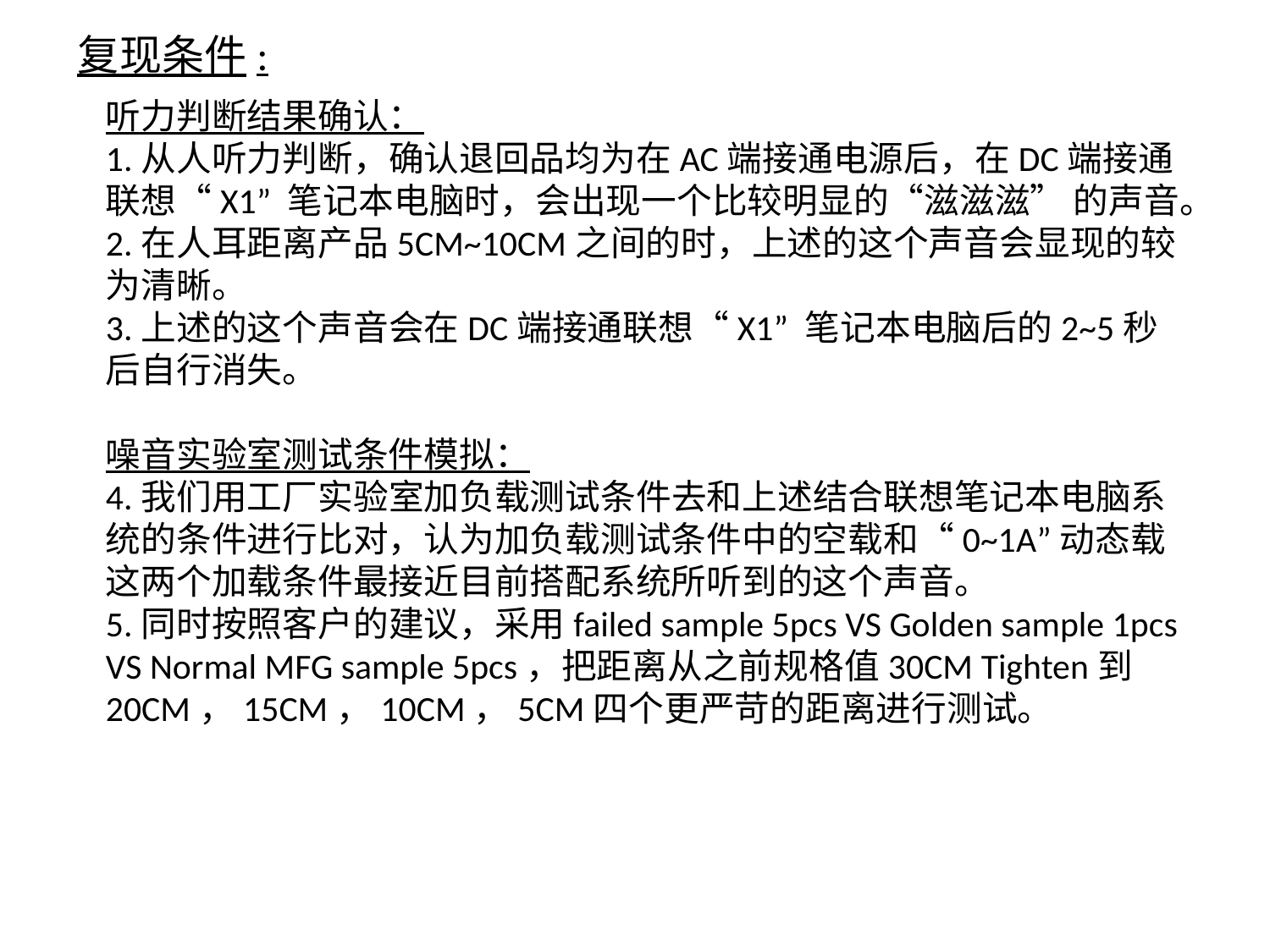

复现条件:
听力判断结果确认：
1.从人听力判断，确认退回品均为在AC端接通电源后，在DC端接通联想“X1” 笔记本电脑时，会出现一个比较明显的“滋滋滋” 的声音。
2.在人耳距离产品5CM~10CM之间的时，上述的这个声音会显现的较为清晰。
3.上述的这个声音会在DC端接通联想“X1” 笔记本电脑后的2~5秒后自行消失。

噪音实验室测试条件模拟：
4.我们用工厂实验室加负载测试条件去和上述结合联想笔记本电脑系统的条件进行比对，认为加负载测试条件中的空载和“0~1A”动态载这两个加载条件最接近目前搭配系统所听到的这个声音。
5.同时按照客户的建议，采用failed sample 5pcs VS Golden sample 1pcs VS Normal MFG sample 5pcs，把距离从之前规格值30CM Tighten到20CM，15CM，10CM，5CM四个更严苛的距离进行测试。